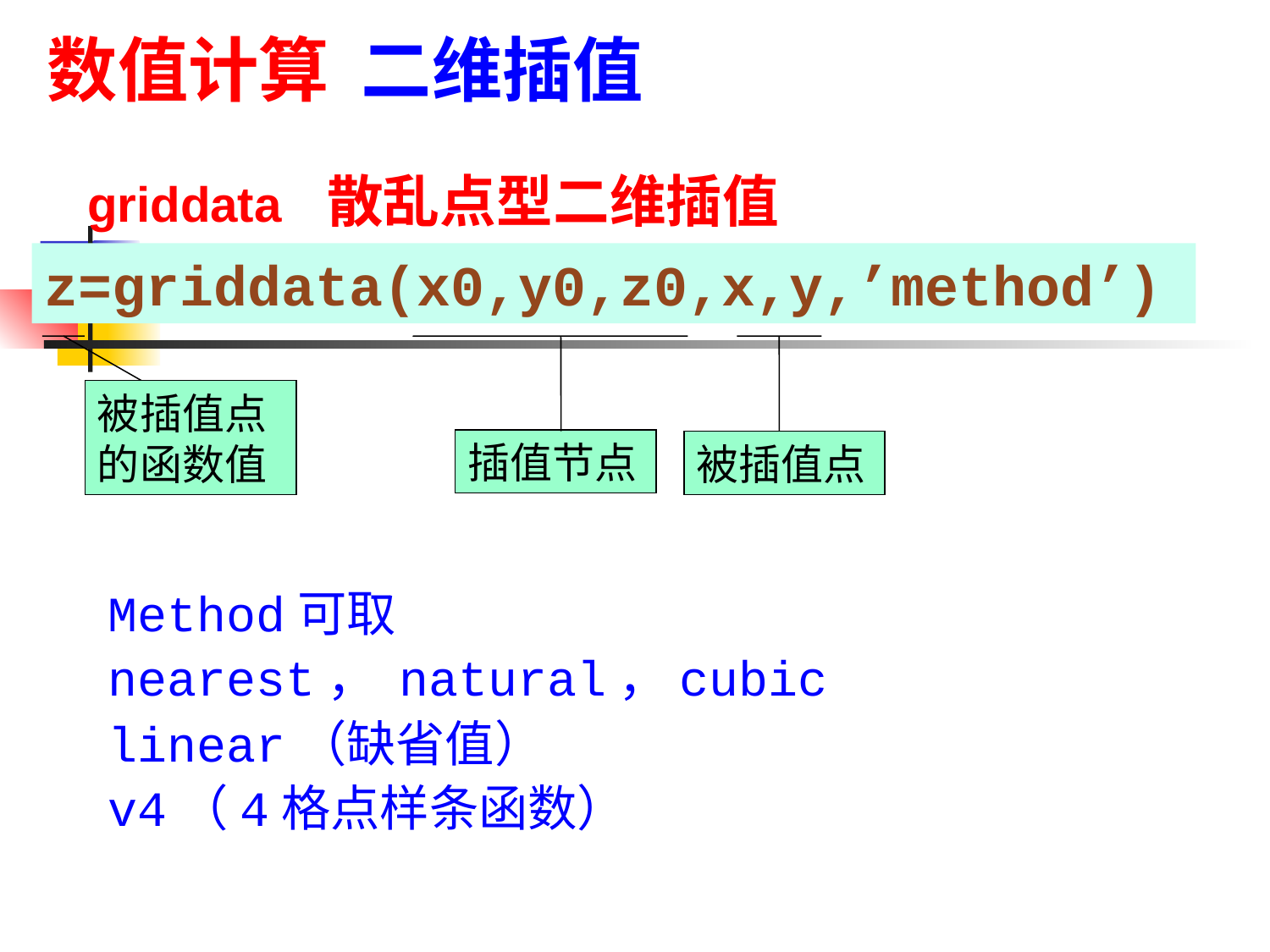

数值计算  二维插值
griddata  散乱点型二维插值
z=griddata(x0,y0,z0,x,y,’method’)

被插值点的函数值

插值节点

被插值点
Method可取
nearest， natural，cubic
linear（缺省值）
v4（4格点样条函数）
39